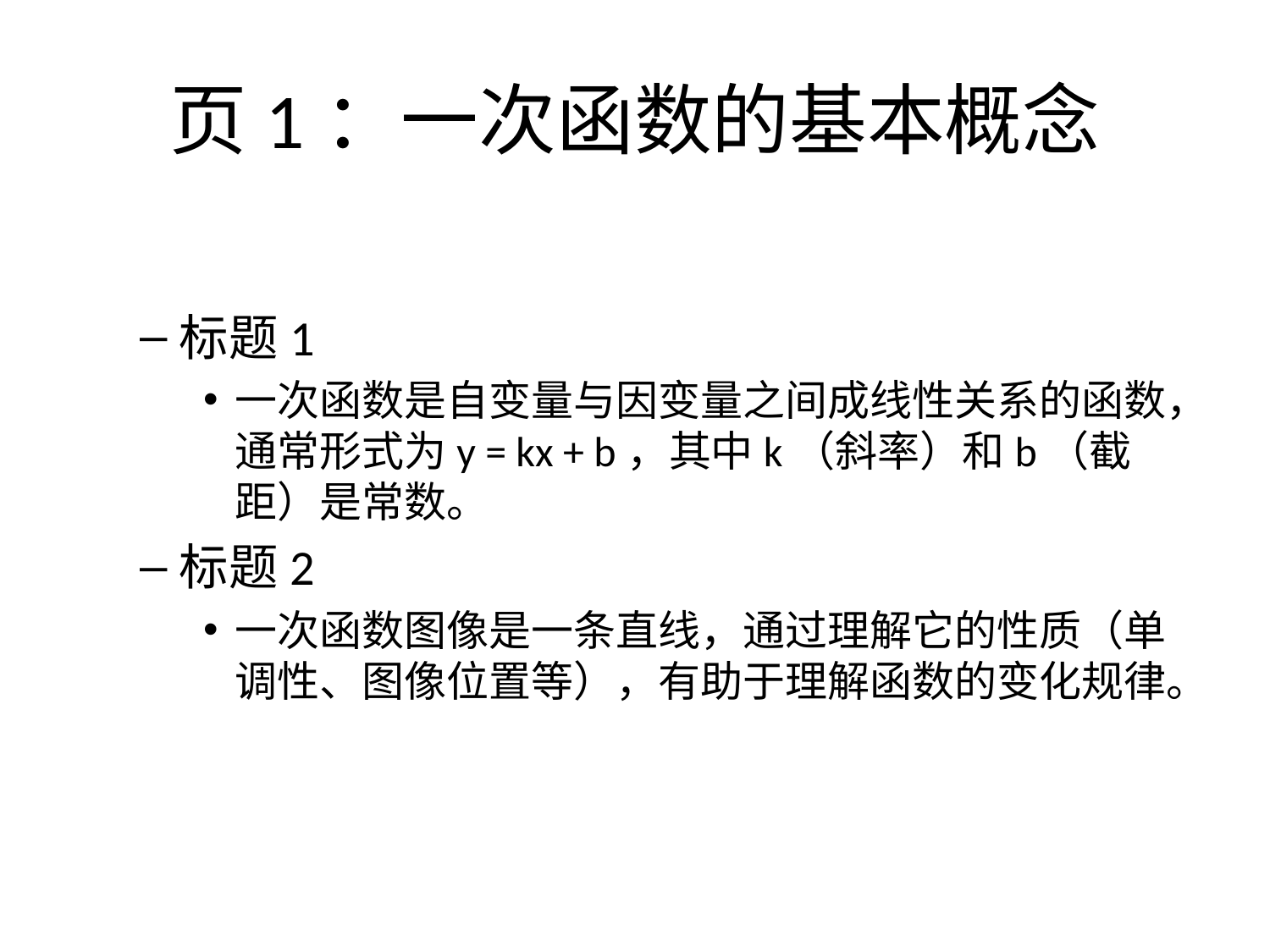

# 页1：一次函数的基本概念

标题1
一次函数是自变量与因变量之间成线性关系的函数，通常形式为y = kx + b，其中k（斜率）和b（截距）是常数。
标题2
一次函数图像是一条直线，通过理解它的性质（单调性、图像位置等），有助于理解函数的变化规律。